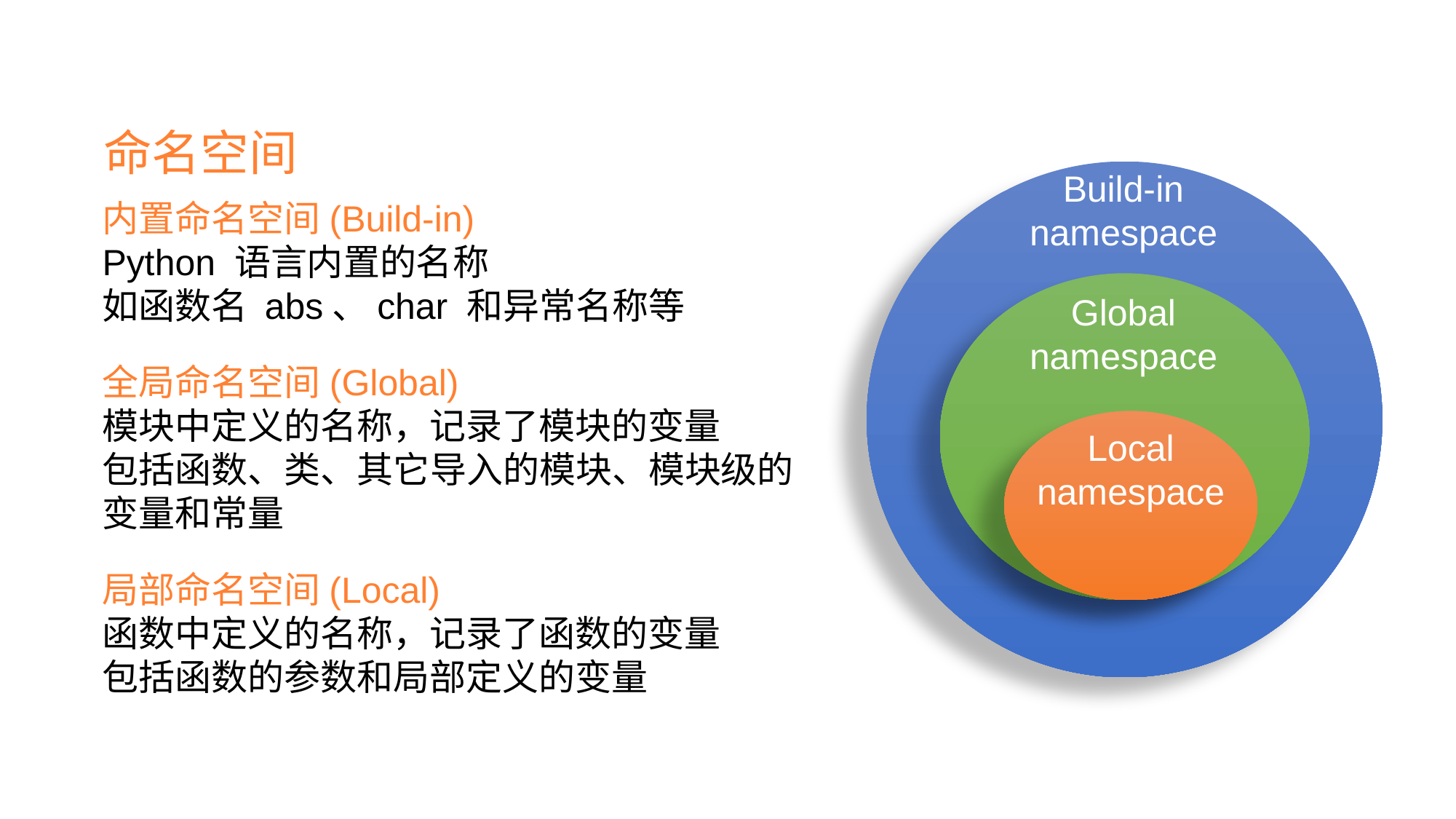

命名空间
Build-in namespace

内置命名空间(Build-in)
Python 语言内置的名称
如函数名 abs、char 和异常名称等

Global namespace
全局命名空间(Global)
模块中定义的名称，记录了模块的变量
包括函数、类、其它导入的模块、模块级的变量和常量

Local namespace
局部命名空间(Local)
函数中定义的名称，记录了函数的变量
包括函数的参数和局部定义的变量